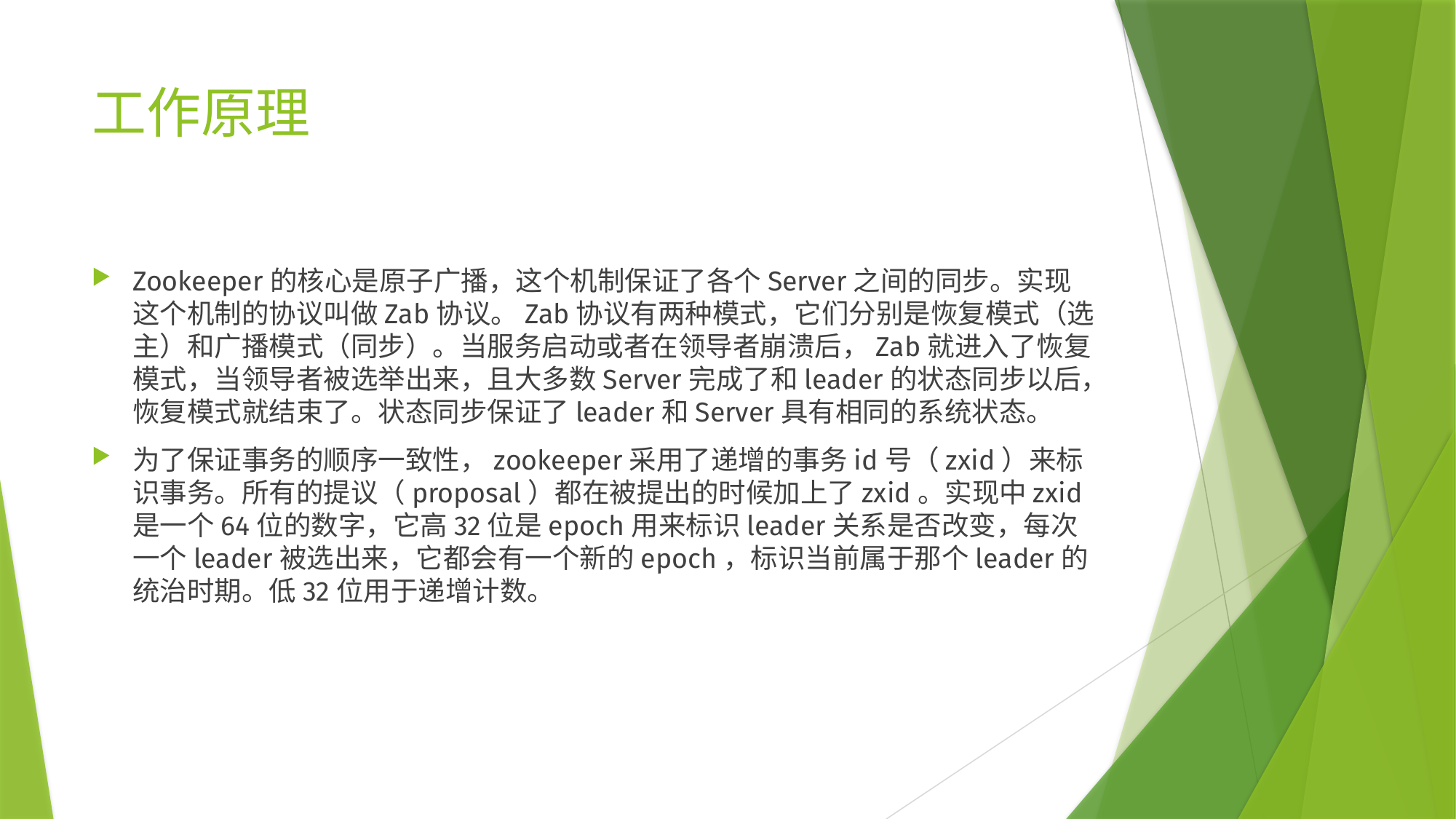

# 工作原理
Zookeeper的核心是原子广播，这个机制保证了各个Server之间的同步。实现这个机制的协议叫做Zab协议。Zab协议有两种模式，它们分别是恢复模式（选主）和广播模式（同步）。当服务启动或者在领导者崩溃后，Zab就进入了恢复模式，当领导者被选举出来，且大多数Server完成了和leader的状态同步以后，恢复模式就结束了。状态同步保证了leader和Server具有相同的系统状态。
为了保证事务的顺序一致性，zookeeper采用了递增的事务id号（zxid）来标识事务。所有的提议（proposal）都在被提出的时候加上了zxid。实现中zxid是一个64位的数字，它高32位是epoch用来标识leader关系是否改变，每次一个leader被选出来，它都会有一个新的epoch，标识当前属于那个leader的统治时期。低32位用于递增计数。